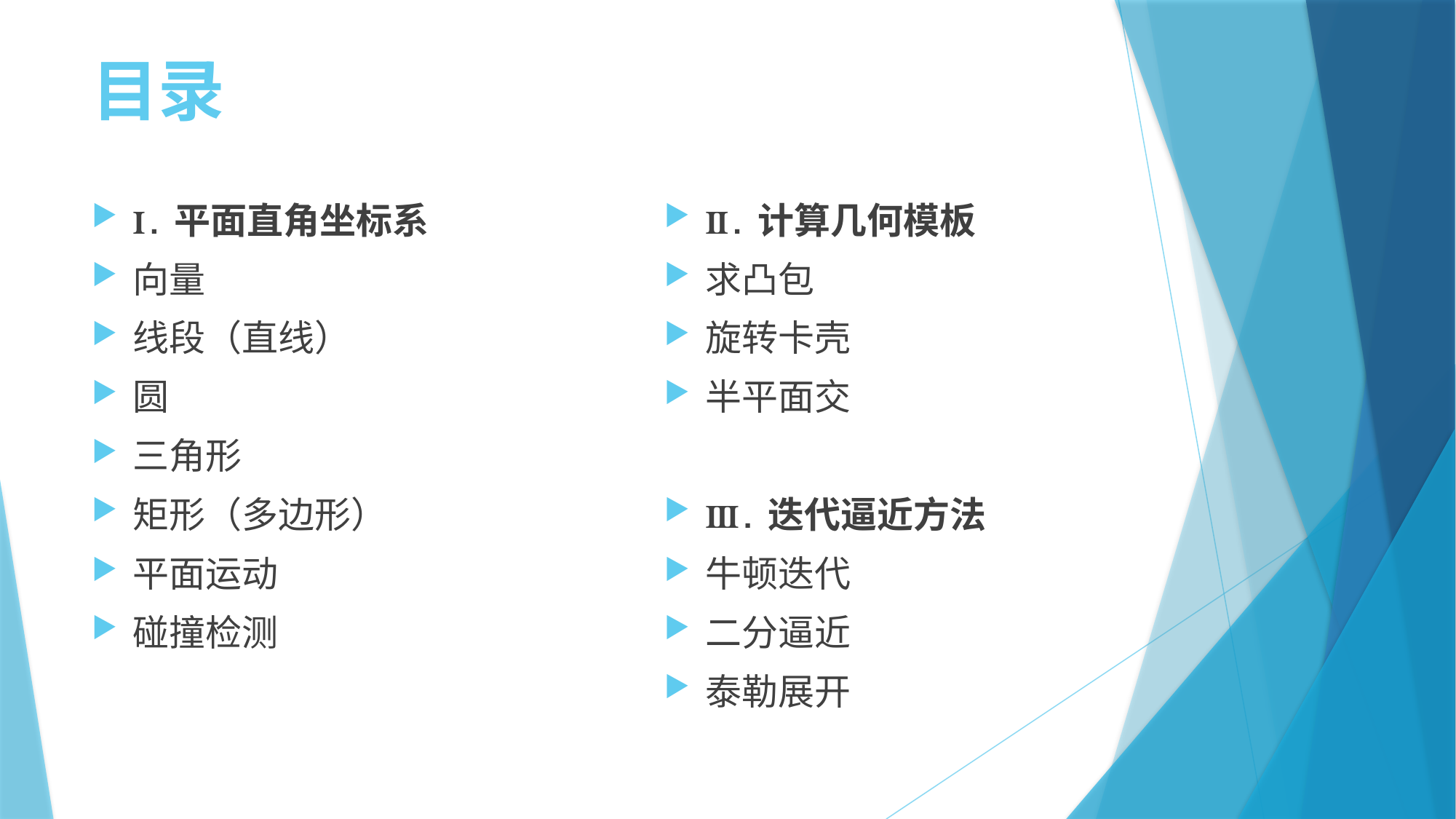

# 目录
Ⅰ.平面直角坐标系
向量
线段（直线）
圆
三角形
矩形（多边形）
平面运动
碰撞检测

Ⅱ.计算几何模板
求凸包
旋转卡壳
半平面交

Ⅲ.迭代逼近方法
牛顿迭代
二分逼近
泰勒展开